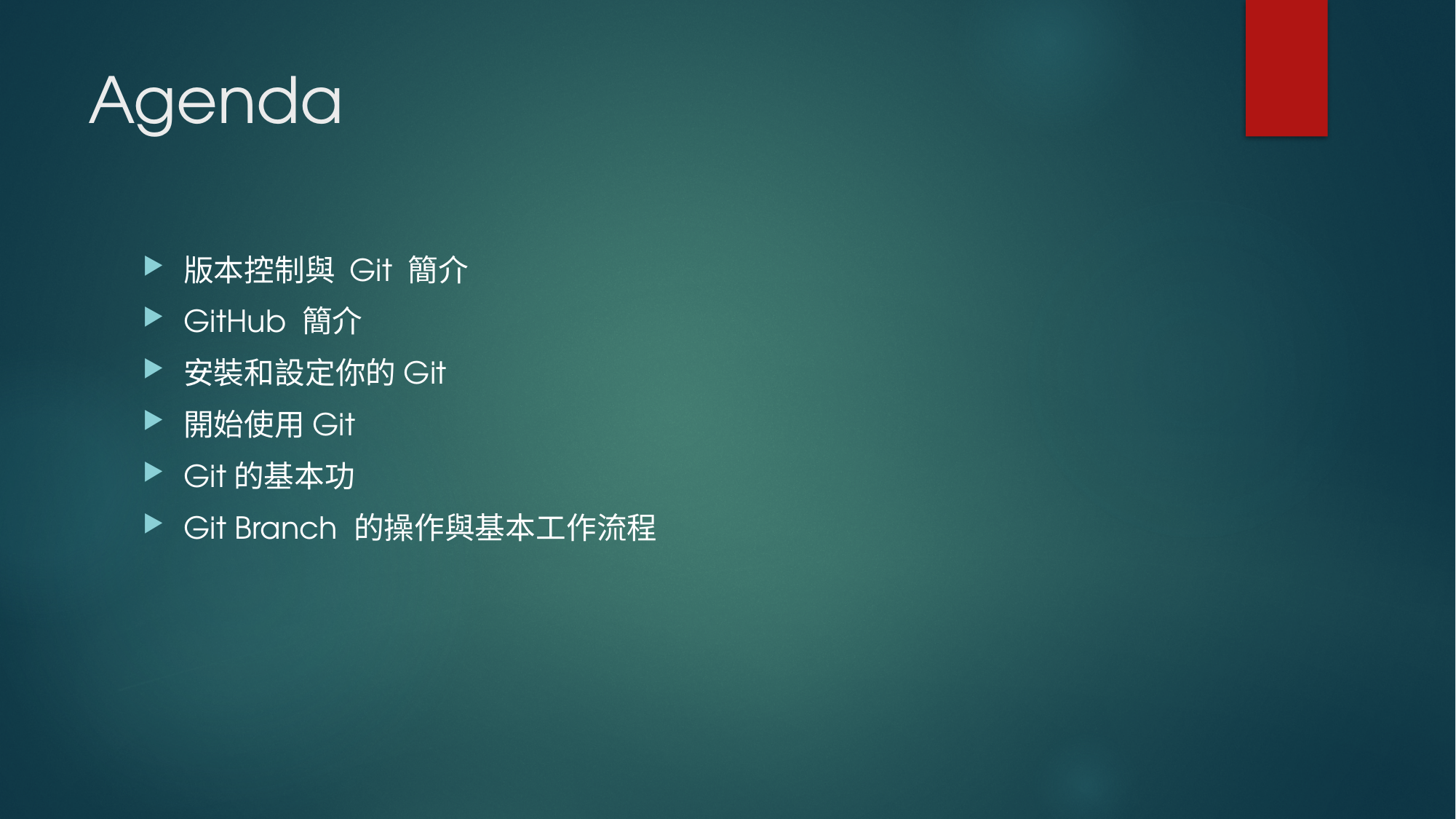

# Agenda
版本控制與 Git 簡介
GitHub 簡介
安裝和設定你的Git
開始使用Git
Git的基本功
Git Branch 的操作與基本工作流程